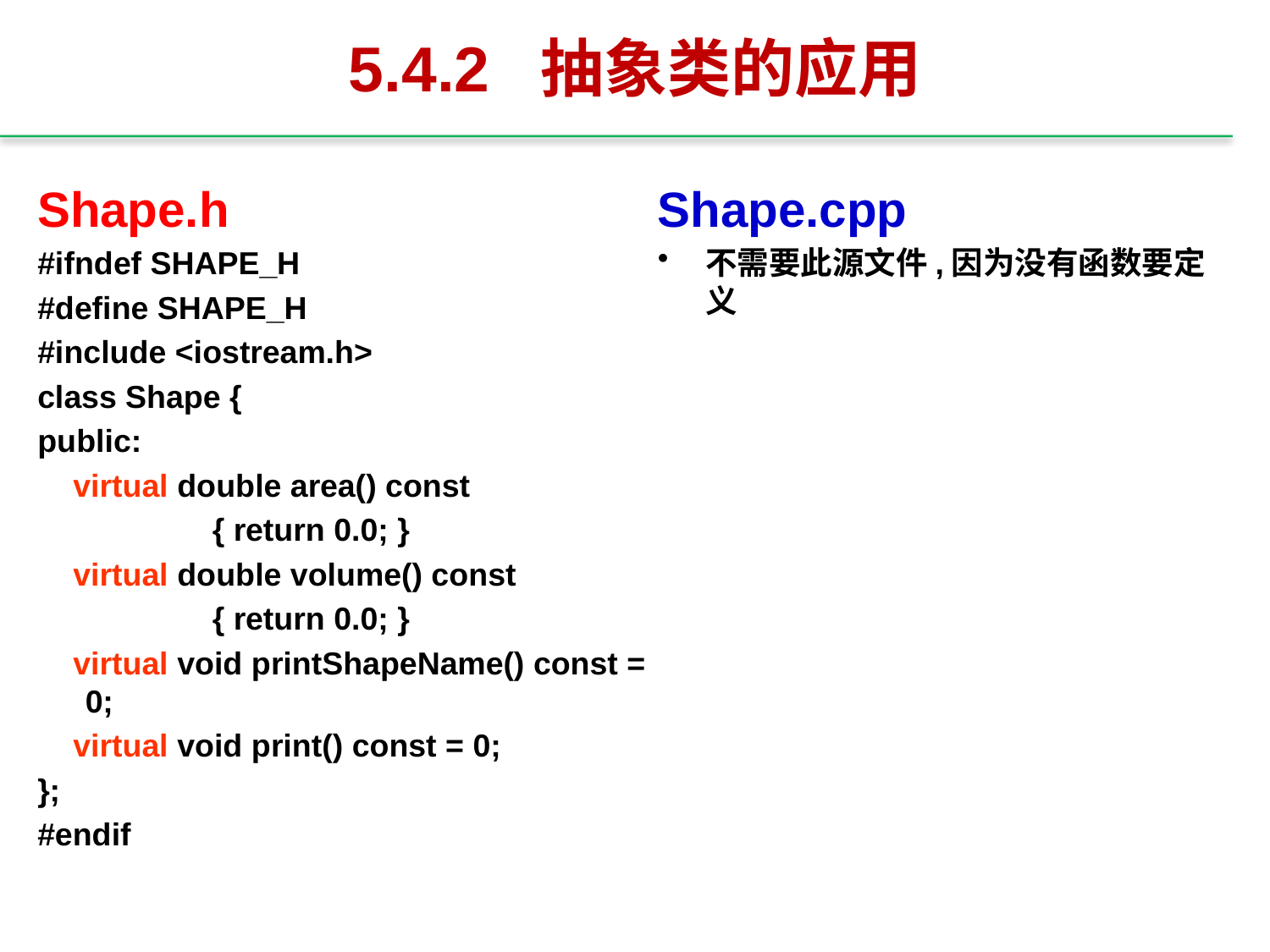

# 5.4.2  抽象类的应用
Shape.h
#ifndef SHAPE_H
#define SHAPE_H
#include <iostream.h>
class Shape {
public:
    virtual double area() const
		{ return 0.0; }
    virtual double volume() const
		{ return 0.0; }
    virtual void printShapeName() const = 0;
    virtual void print() const = 0;
};
#endif
Shape.cpp
不需要此源文件,因为没有函数要定义